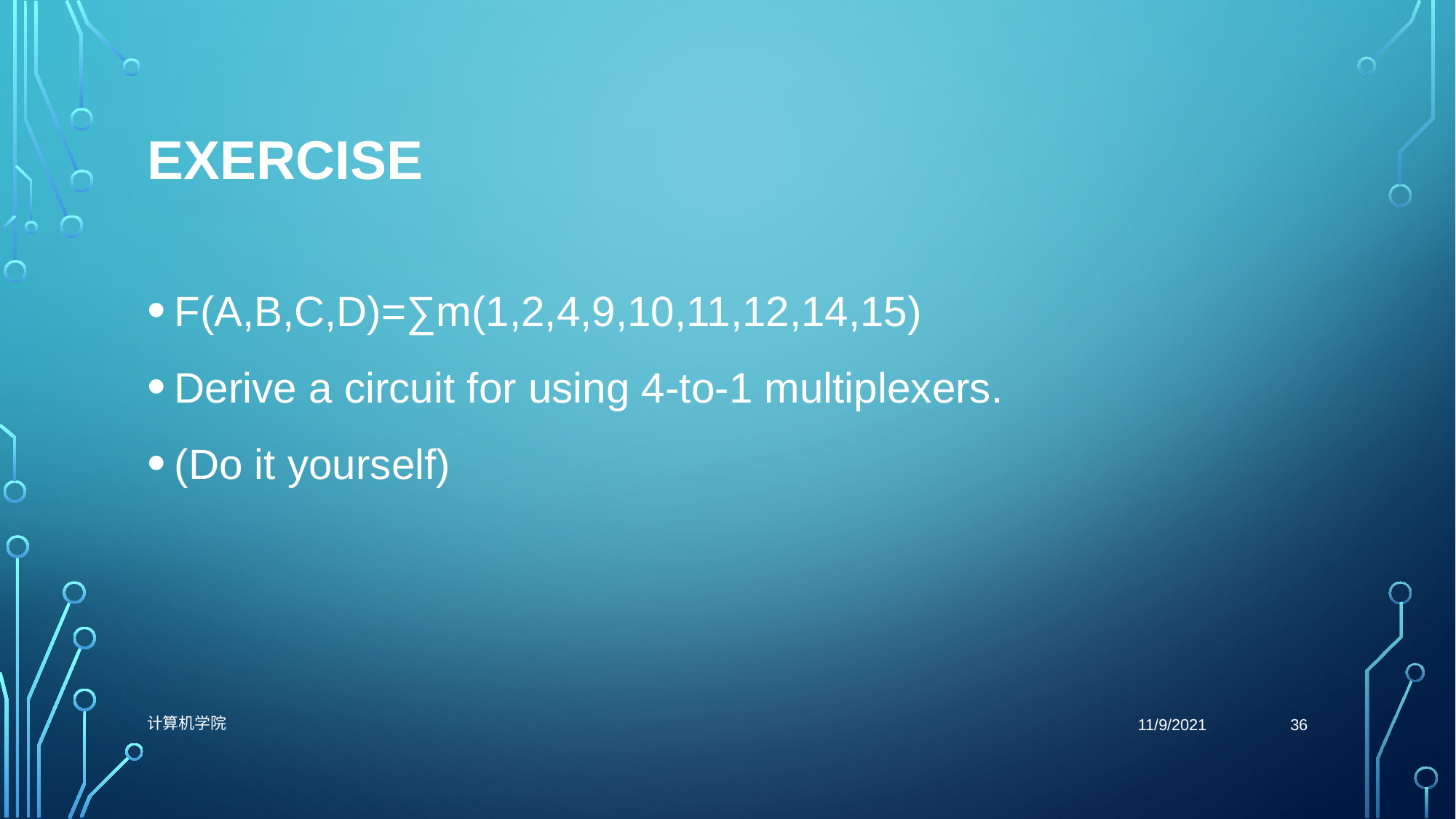

# exercise
F(A,B,C,D)=∑m(1,2,4,9,10,11,12,14,15)
Derive a circuit for using 4-to-1 multiplexers.
(Do it yourself)

36
计算机学院
11/9/2021